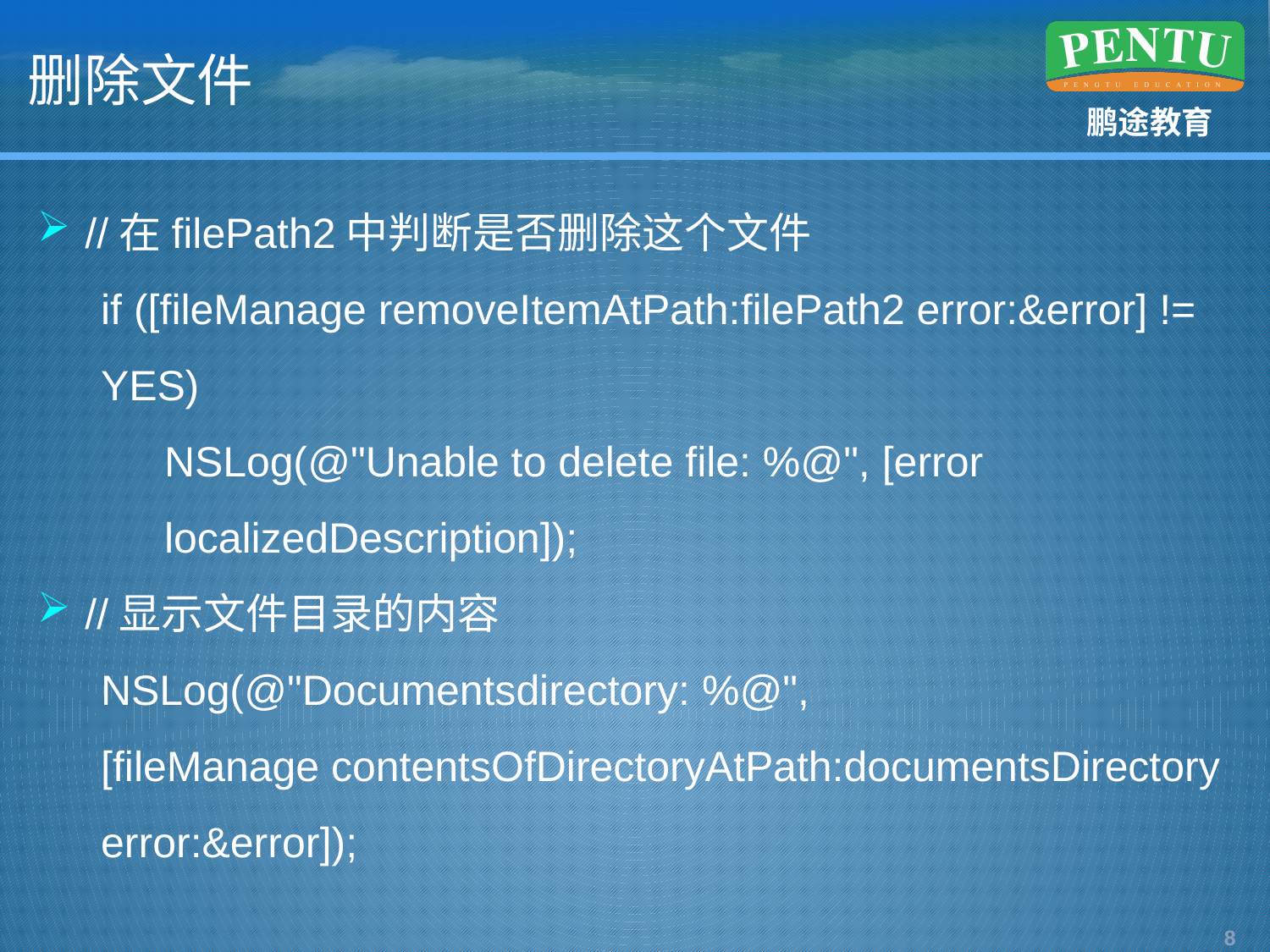

# 删除文件
//在filePath2中判断是否删除这个文件
if ([fileManage removeItemAtPath:filePath2 error:&error] != YES)
NSLog(@"Unable to delete file: %@", [error localizedDescription]);
//显示文件目录的内容
NSLog(@"Documentsdirectory: %@",
[fileManage contentsOfDirectoryAtPath:documentsDirectory
error:&error]);
8